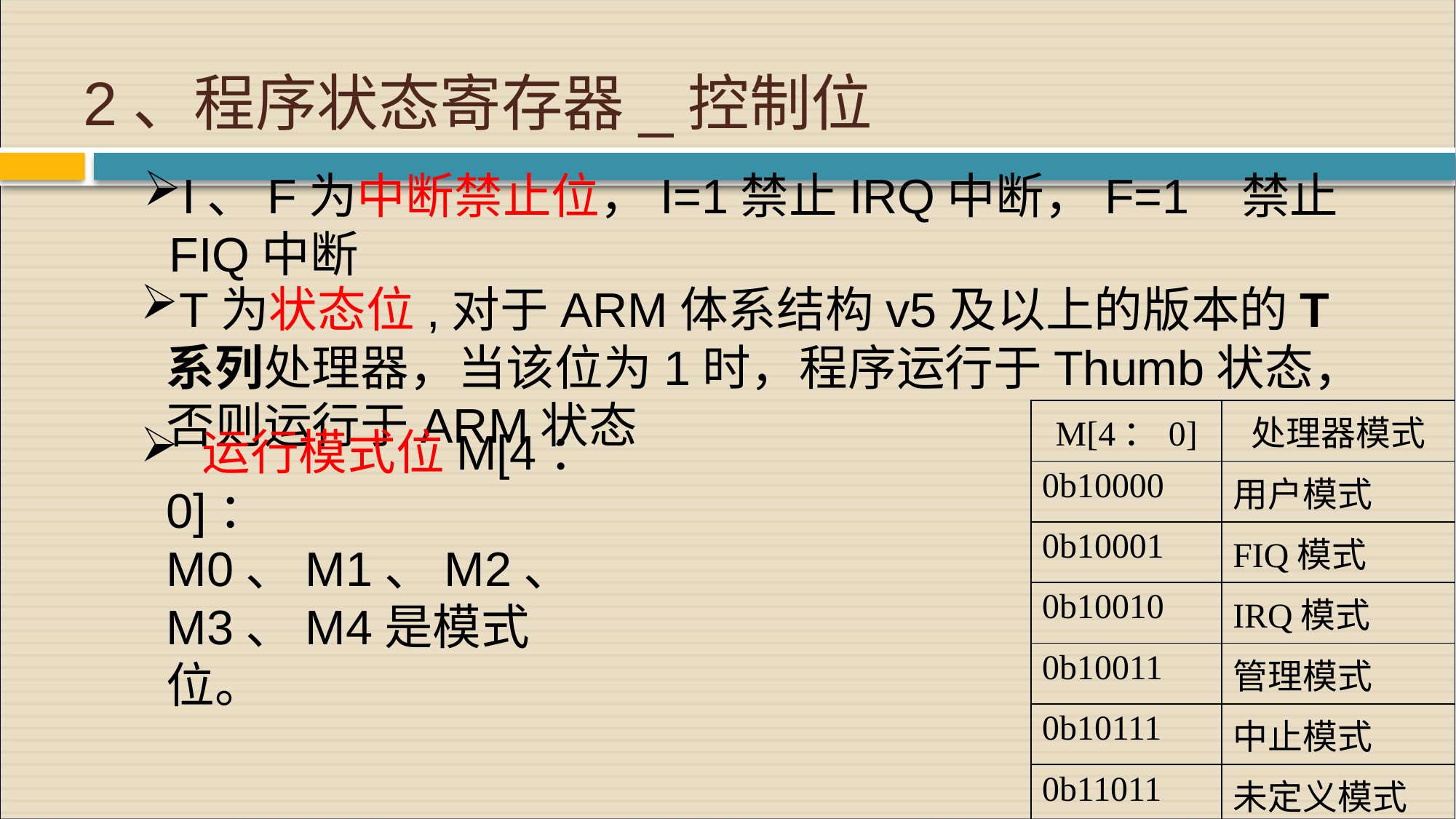

# 2、程序状态寄存器_控制位
I、F为中断禁止位，I=1禁止IRQ中断，F=1   禁止FIQ中断
T为状态位,对于ARM体系结构v5及以上的版本的T系列处理器，当该位为1时，程序运行于Thumb状态，否则运行于ARM状态
| M[4：0] | 处理器模式 |
| --- | --- |
| 0b10000 | 用户模式 |
| 0b10001 | FIQ模式 |
| 0b10010 | IRQ模式 |
| 0b10011 | 管理模式 |
| 0b10111 | 中止模式 |
| 0b11011 | 未定义模式 |
| 0b11111 | 系统模式 |
 运行模式位M[4：0]：M0、M1、M2、M3、M4是模式位。